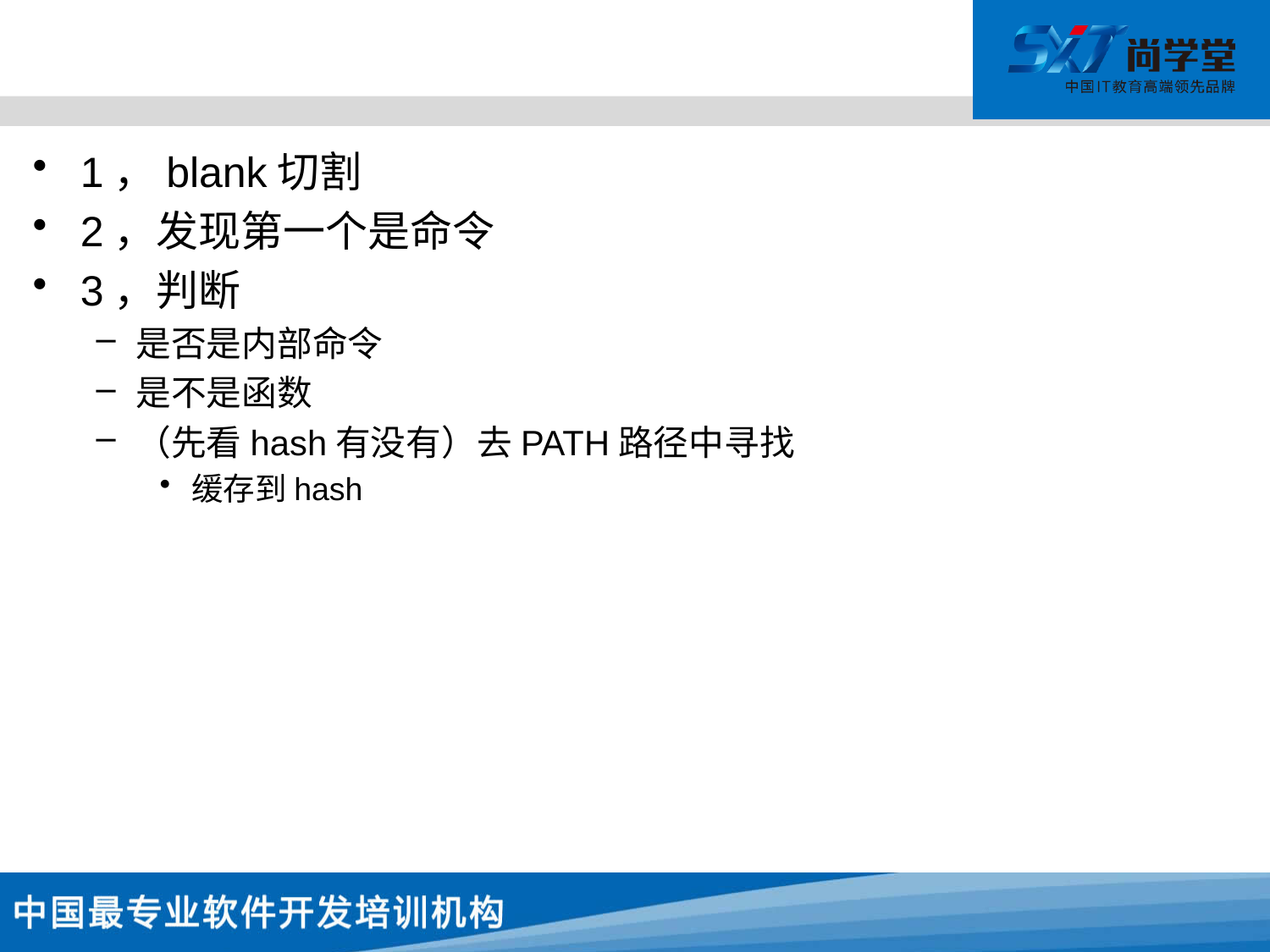

#
1，blank切割
2，发现第一个是命令
3，判断
是否是内部命令
是不是函数
（先看hash有没有）去PATH路径中寻找
缓存到hash